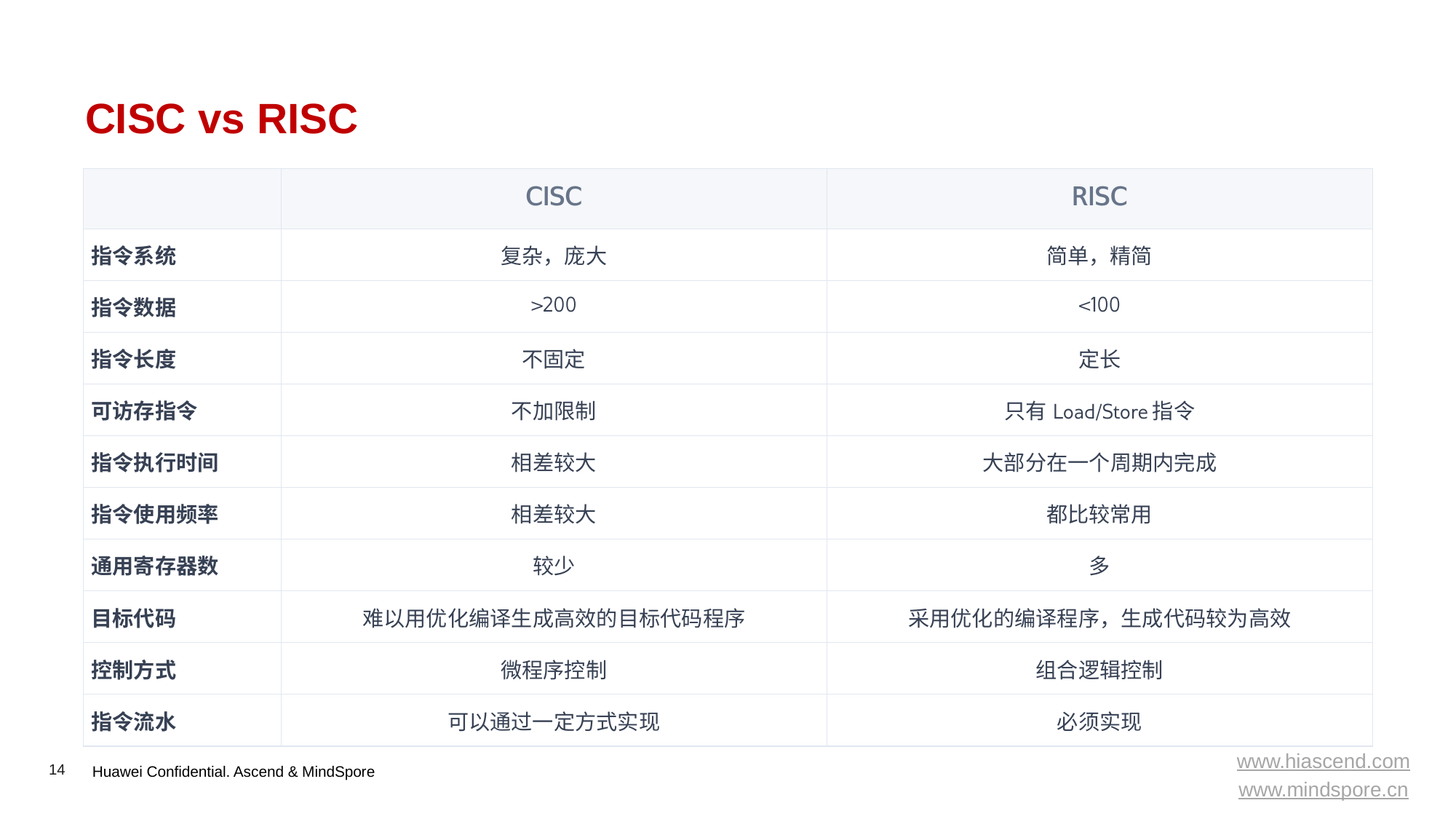

# CISC vs RISC
|  | CISC | RISC |
| --- | --- | --- |
| 指令系统 | 复杂，庞大 | 简单，精简 |
| 指令数据 | >200 | <100 |
| 指令长度 | 不固定 | 定长 |
| 可访存指令 | 不加限制 | 只有Load/Store指令 |
| 指令执行时间 | 相差较大 | 大部分在一个周期内完成 |
| 指令使用频率 | 相差较大 | 都比较常用 |
| 通用寄存器数 | 较少 | 多 |
| 目标代码 | 难以用优化编译生成高效的目标代码程序 | 采用优化的编译程序，生成代码较为高效 |
| 控制方式 | 微程序控制 | 组合逻辑控制 |
| 指令流水 | 可以通过一定方式实现 | 必须实现 |